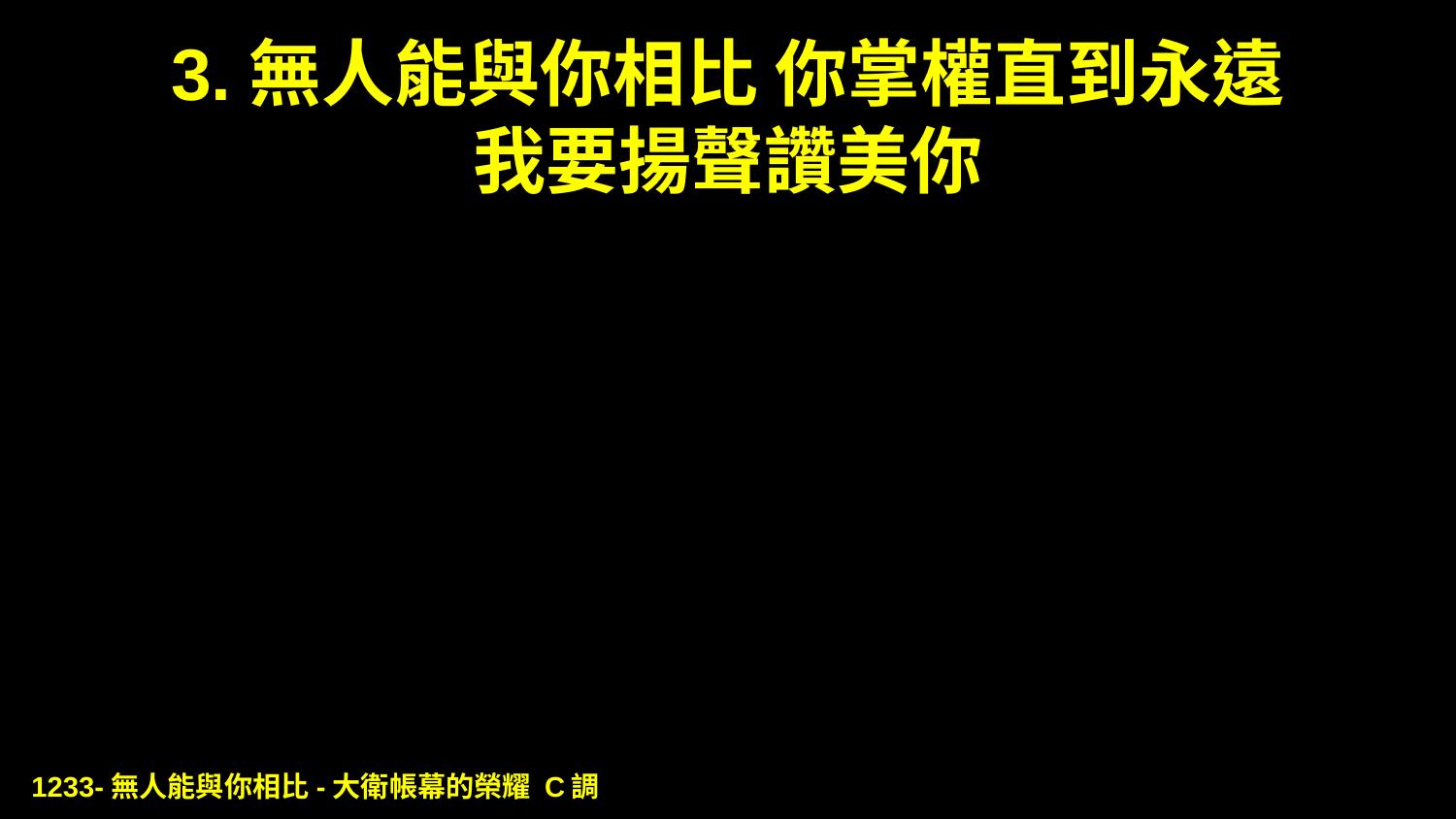

# 3.無人能與你相比 你掌權直到永遠 我要揚聲讚美你
1233-無人能與你相比-大衛帳幕的榮耀 C調